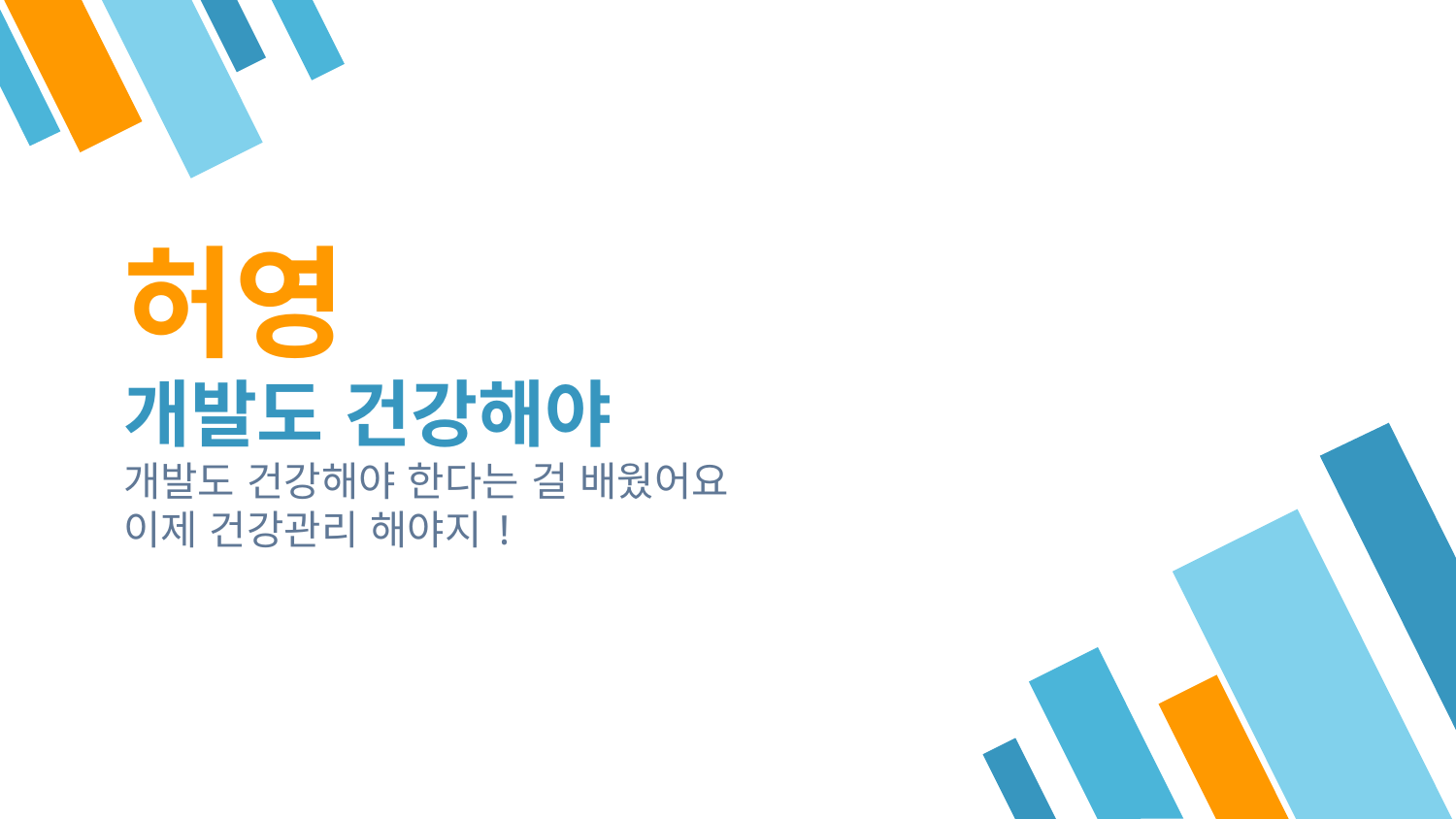

허영
개발도 건강해야
개발도 건강해야 한다는 걸 배웠어요
이제 건강관리 해야지!